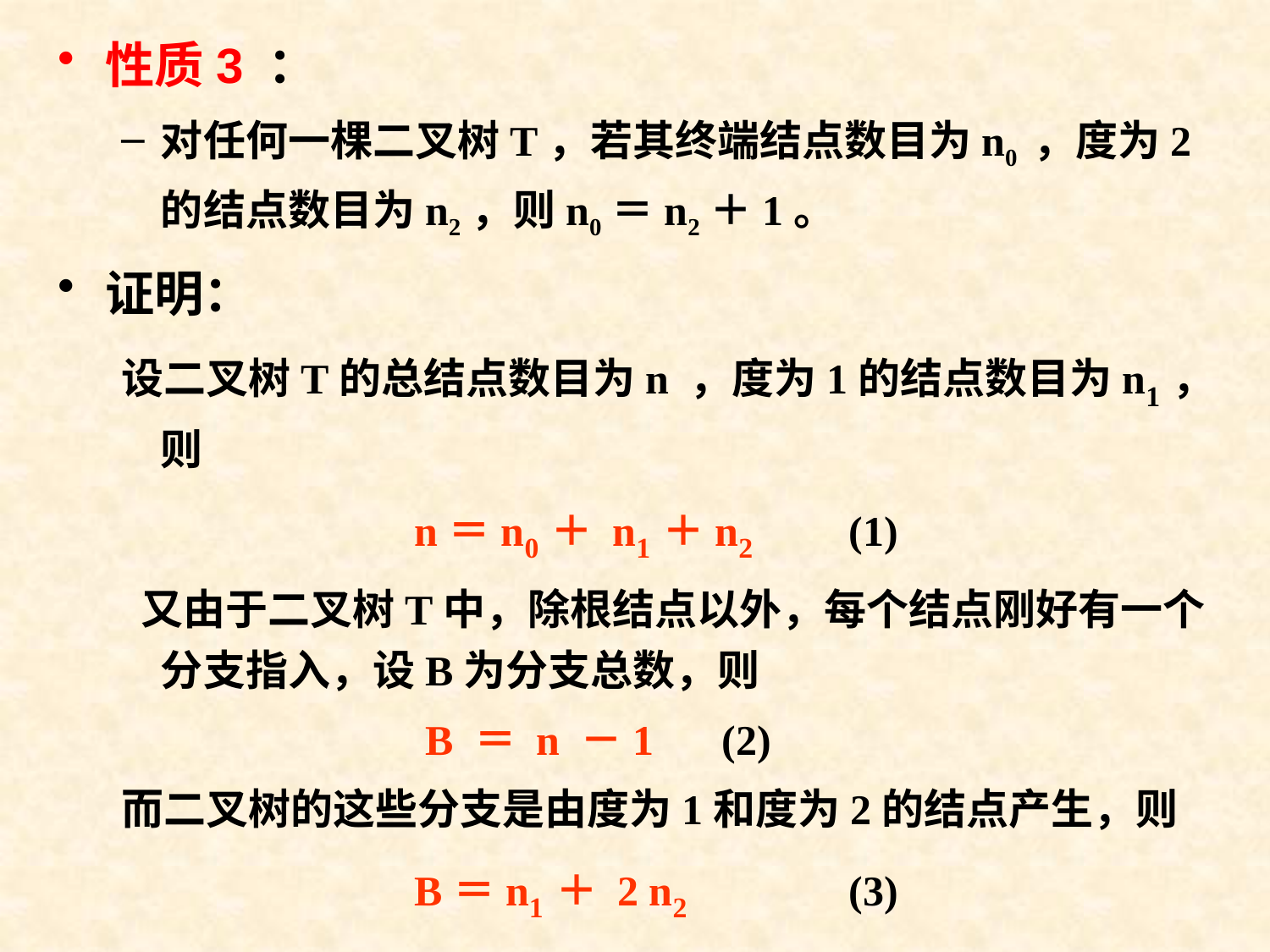

性质3 ：
对任何一棵二叉树T，若其终端结点数目为n0 ，度为2的结点数目为n2，则n0＝n2＋1。
证明：
设二叉树T的总结点数目为n ，度为1的结点数目为n1， 则
			n＝n0＋ n1＋n2 	     (1)
 又由于二叉树T中，除根结点以外，每个结点刚好有一个分支指入，设B为分支总数，则
			 B ＝ n －1	     (2)
而二叉树的这些分支是由度为1和度为2的结点产生，则
			B＝n1＋ 2 n2 	     (3)
 综上三式，可知n0＝n2＋1成立。